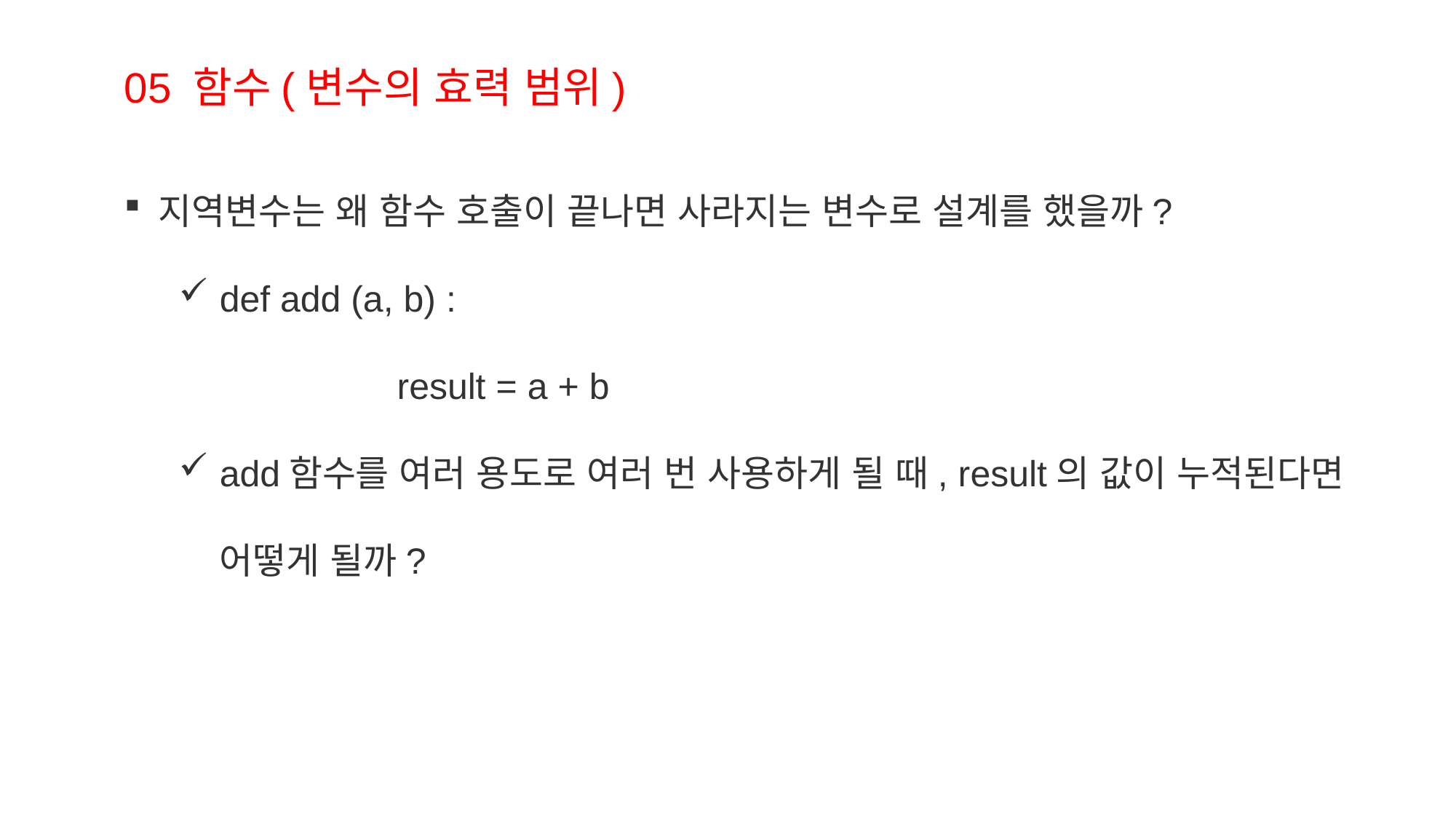

05 함수(변수의 효력 범위)
지역변수는 왜 함수 호출이 끝나면 사라지는 변수로 설계를 했을까?
def add (a, b) :
		result = a + b
add함수를 여러 용도로 여러 번 사용하게 될 때, result의 값이 누적된다면 어떻게 될까?